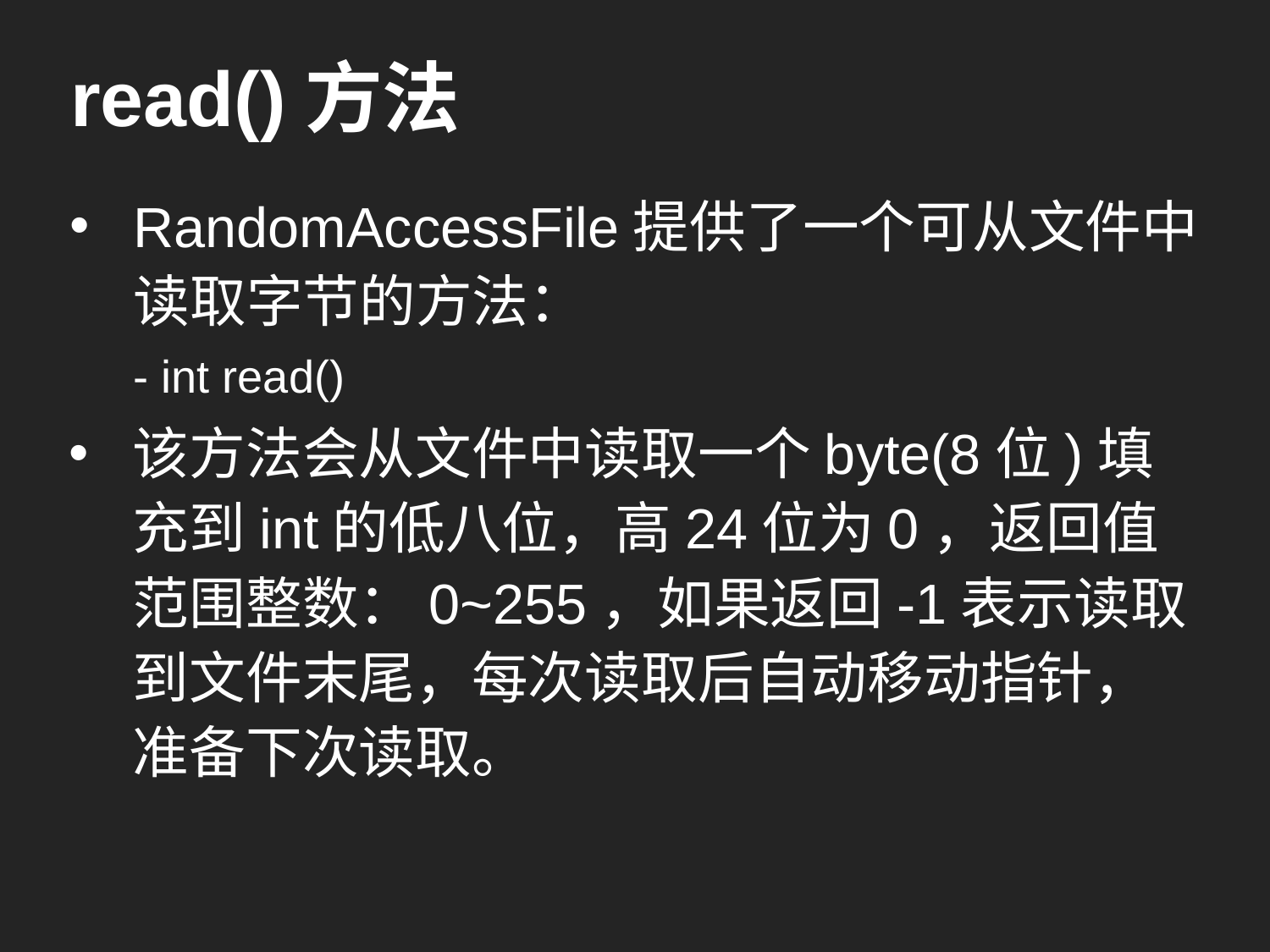

# read()方法
RandomAccessFile提供了一个可从文件中读取字节的方法：
- int read()
该方法会从文件中读取一个byte(8位)填充到int的低八位，高24位为0，返回值范围整数：0~255，如果返回-1表示读取到文件末尾，每次读取后自动移动指针，准备下次读取。